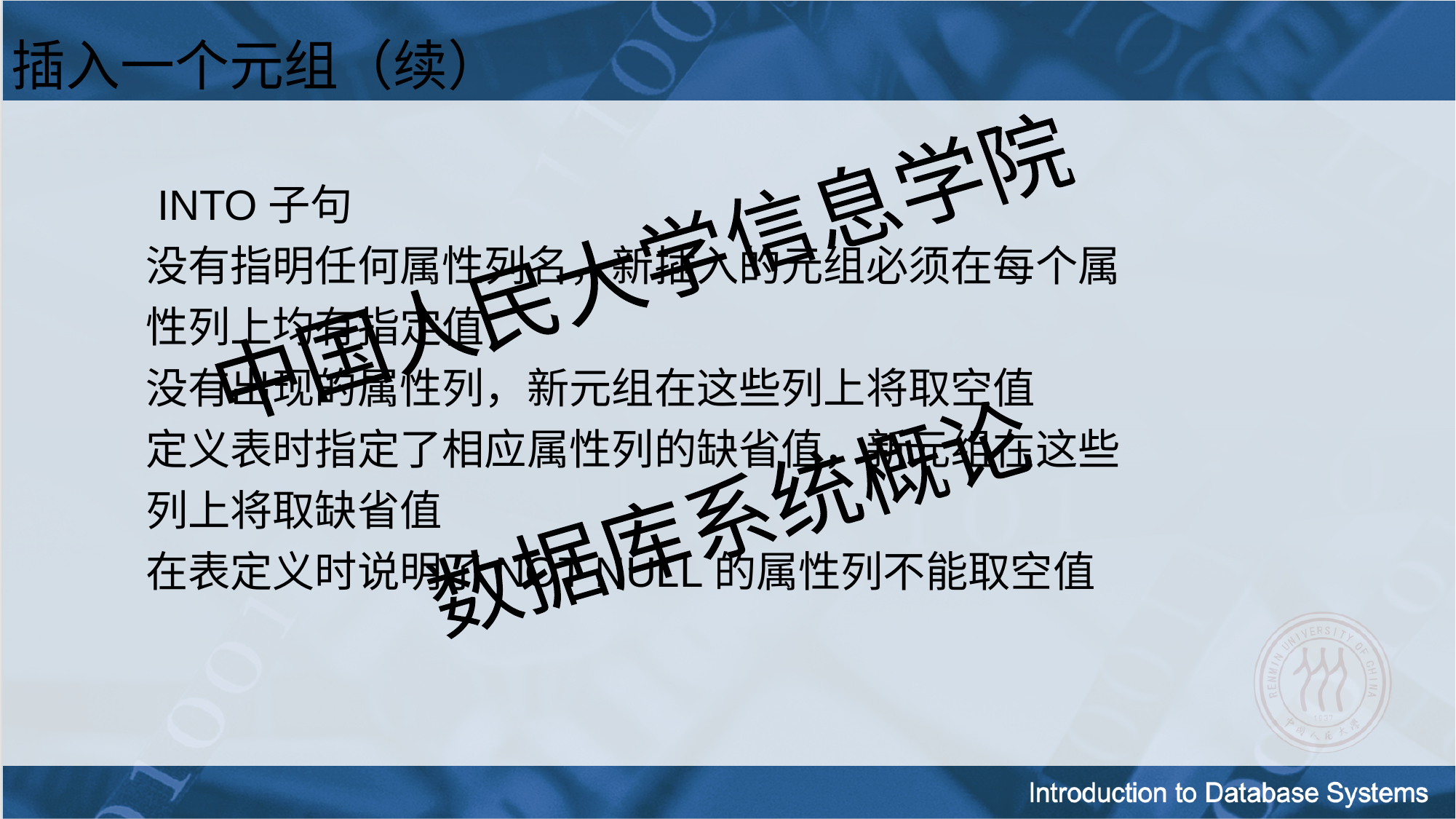

插入一个元组（续）
 INTO子句
没有指明任何属性列名，新插入的元组必须在每个属性列上均有指定值
没有出现的属性列，新元组在这些列上将取空值
定义表时指定了相应属性列的缺省值，新元组在这些列上将取缺省值
在表定义时说明了NOT NULL的属性列不能取空值